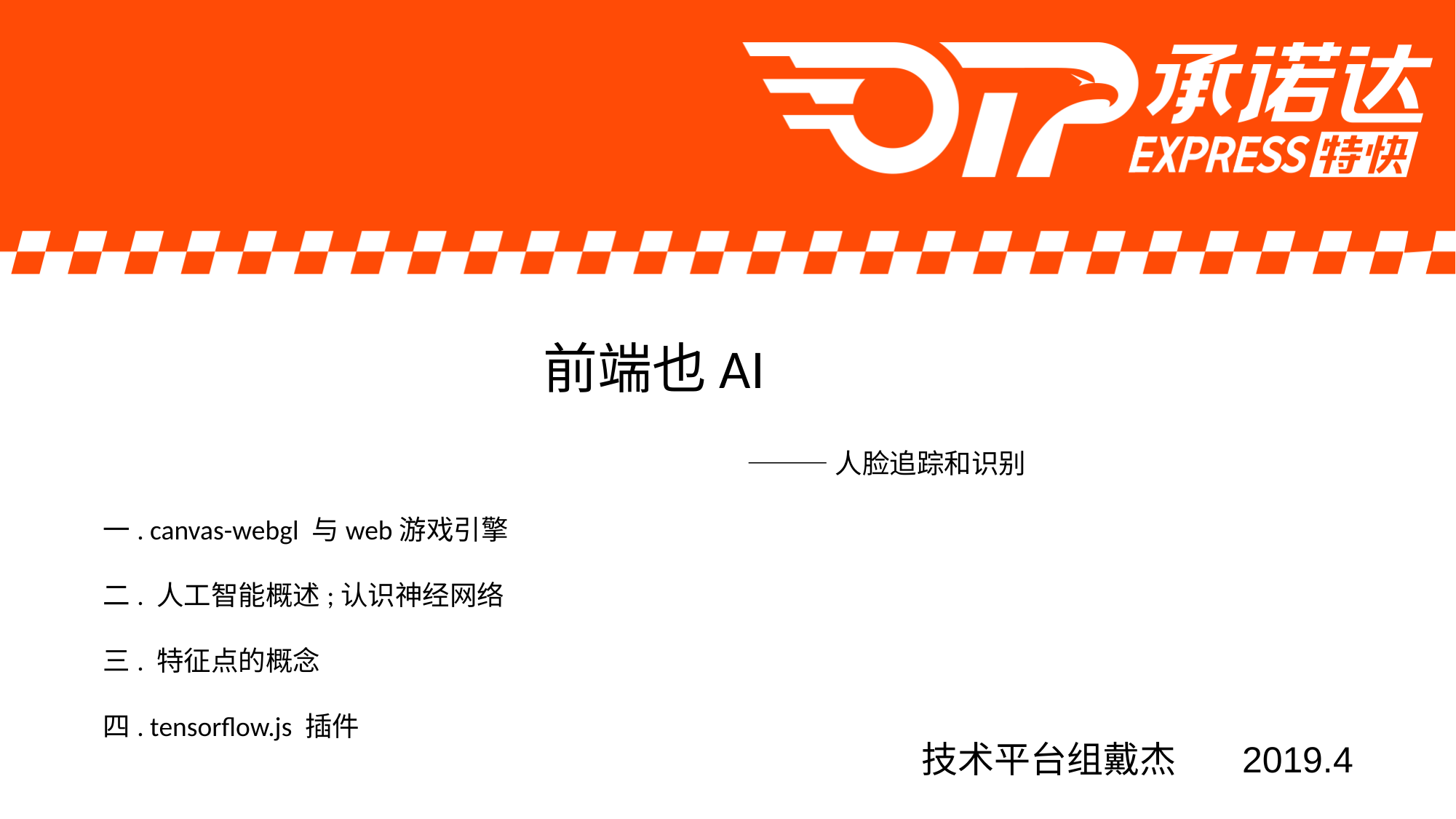

前端也AI
———人脸追踪和识别
一. canvas-webgl 与web游戏引擎
二. 人工智能概述;认识神经网络
三. 特征点的概念
四. tensorflow.js 插件
技术平台组戴杰       2019.4